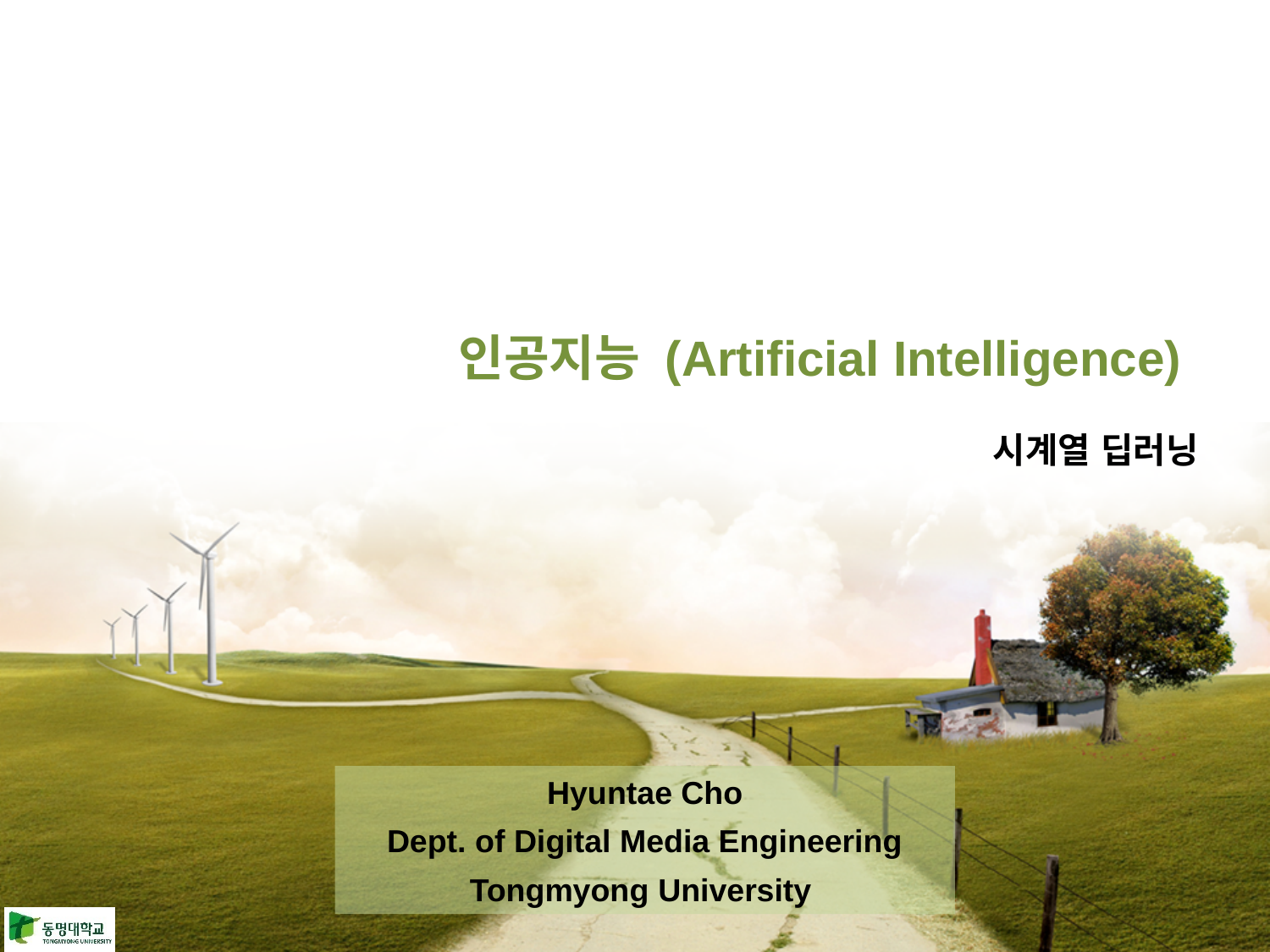

인공지능 (Artificial Intelligence)
시계열 딥러닝
Hyuntae Cho
Dept. of Digital Media Engineering
Tongmyong University